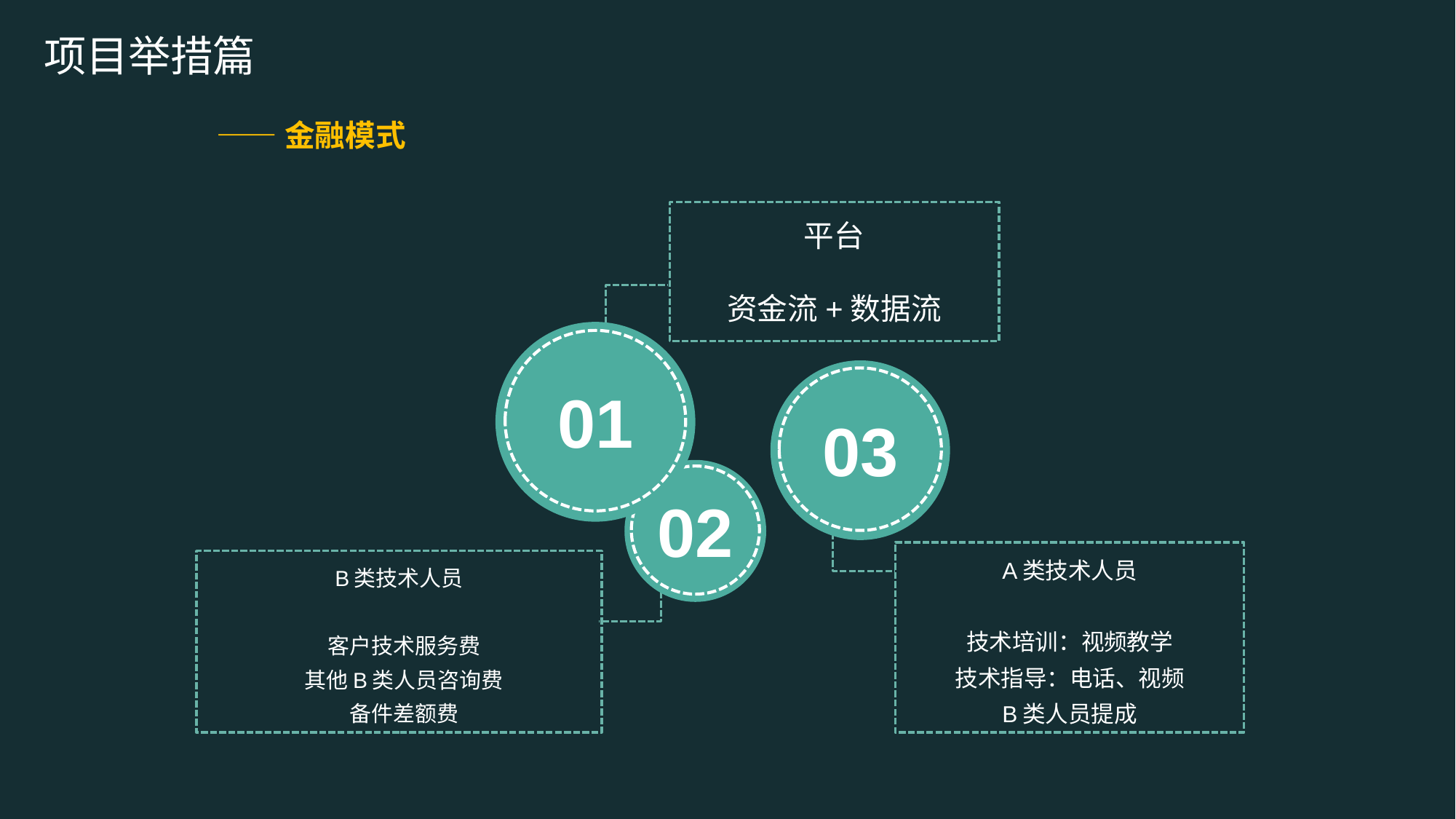

项目举措篇

                         ——金融模式
平台

资金流+数据流

01

03

02

A类技术人员

技术培训：视频教学
技术指导：电话、视频
B类人员提成
B类技术人员

 客户技术服务费
 其他B类人员咨询费
 备件差额费